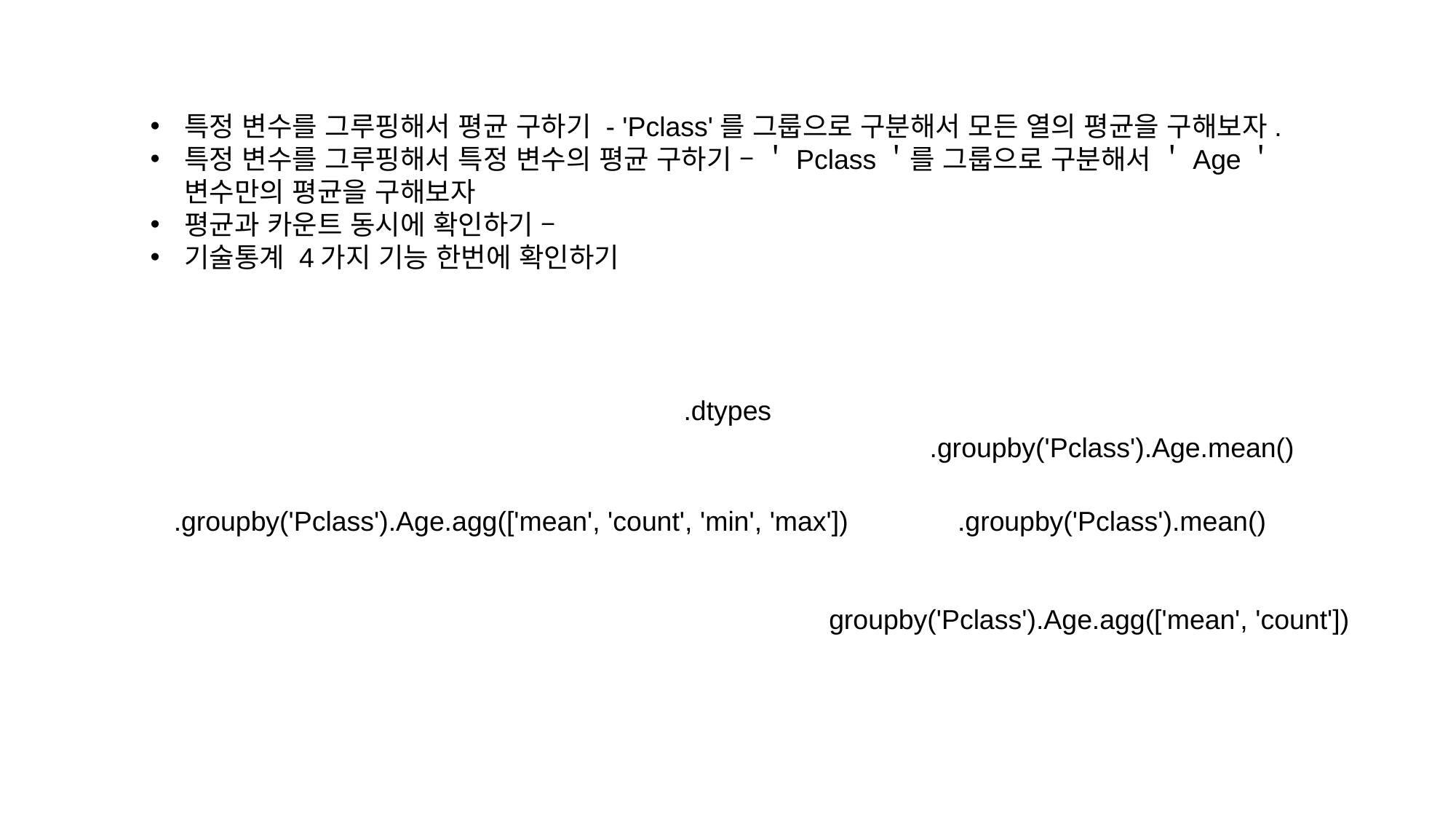

특정 변수를 그루핑해서 평균 구하기 - 'Pclass'를 그룹으로 구분해서 모든 열의 평균을 구해보자.
특정 변수를 그루핑해서 특정 변수의 평균 구하기 – ＇Pclass＇를 그룹으로 구분해서 ＇Age＇ 변수만의 평균을 구해보자
평균과 카운트 동시에 확인하기 –
기술통계 4가지 기능 한번에 확인하기
.dtypes
.groupby('Pclass').Age.mean()
.groupby('Pclass').Age.agg(['mean', 'count', 'min', 'max'])
.groupby('Pclass').mean()
groupby('Pclass').Age.agg(['mean', 'count'])